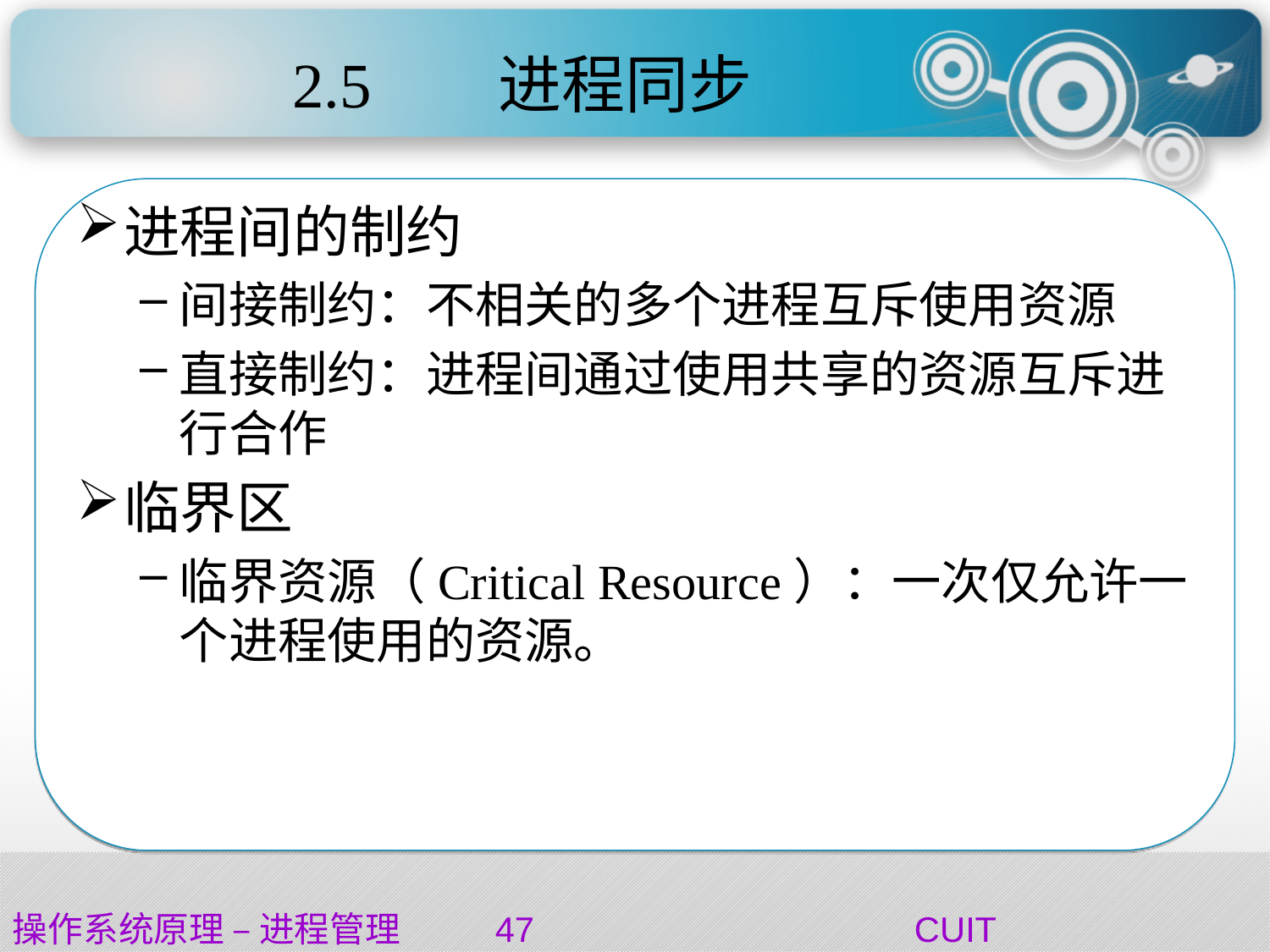

# 2.5	     进程同步
进程间的制约
间接制约：不相关的多个进程互斥使用资源
直接制约：进程间通过使用共享的资源互斥进行合作
临界区
临界资源（Critical Resource）：一次仅允许一个进程使用的资源。